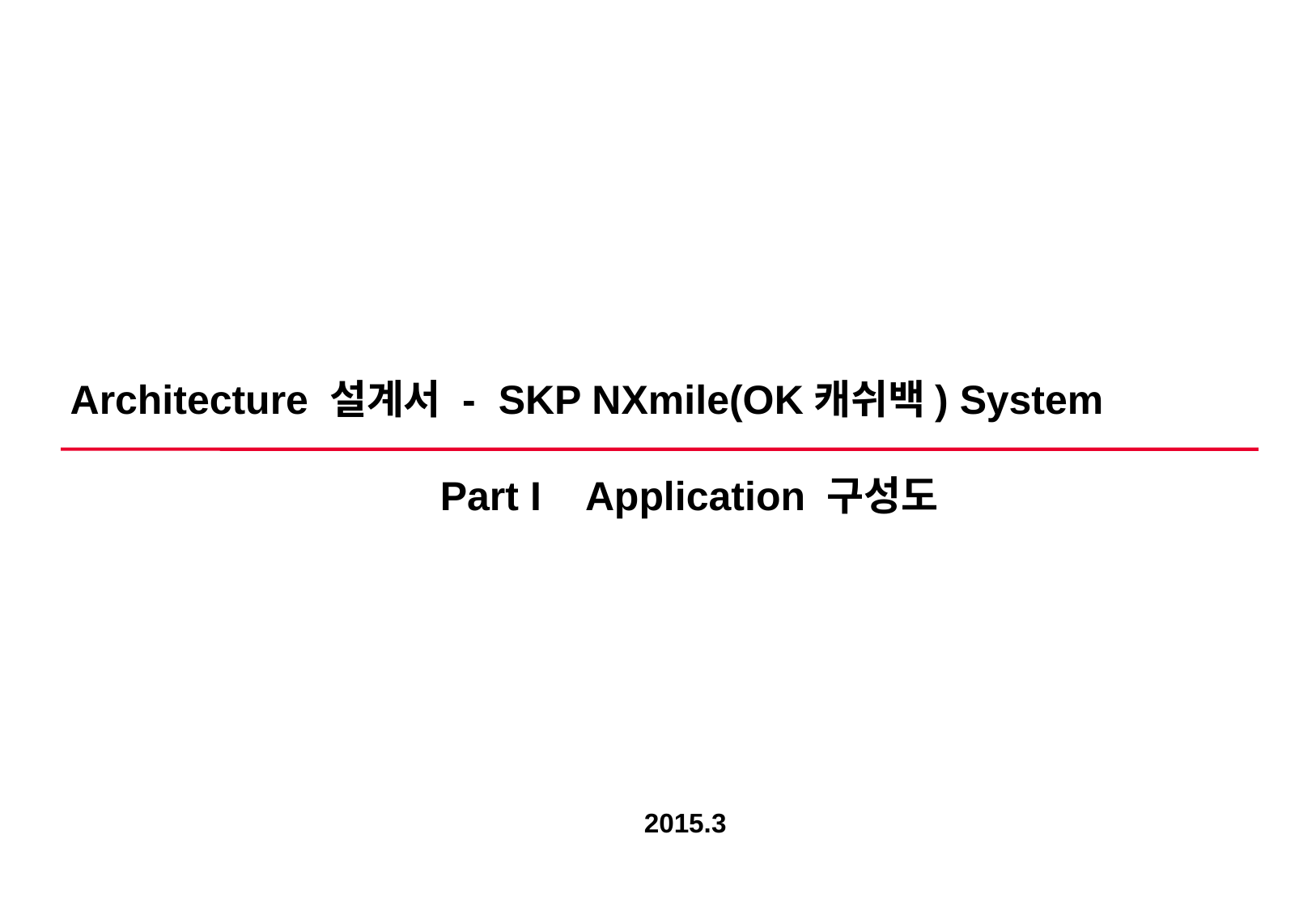

# Architecture 설계서 -  SKP NXmile(OK캐쉬백) System
Part I    Application 구성도
2015.3